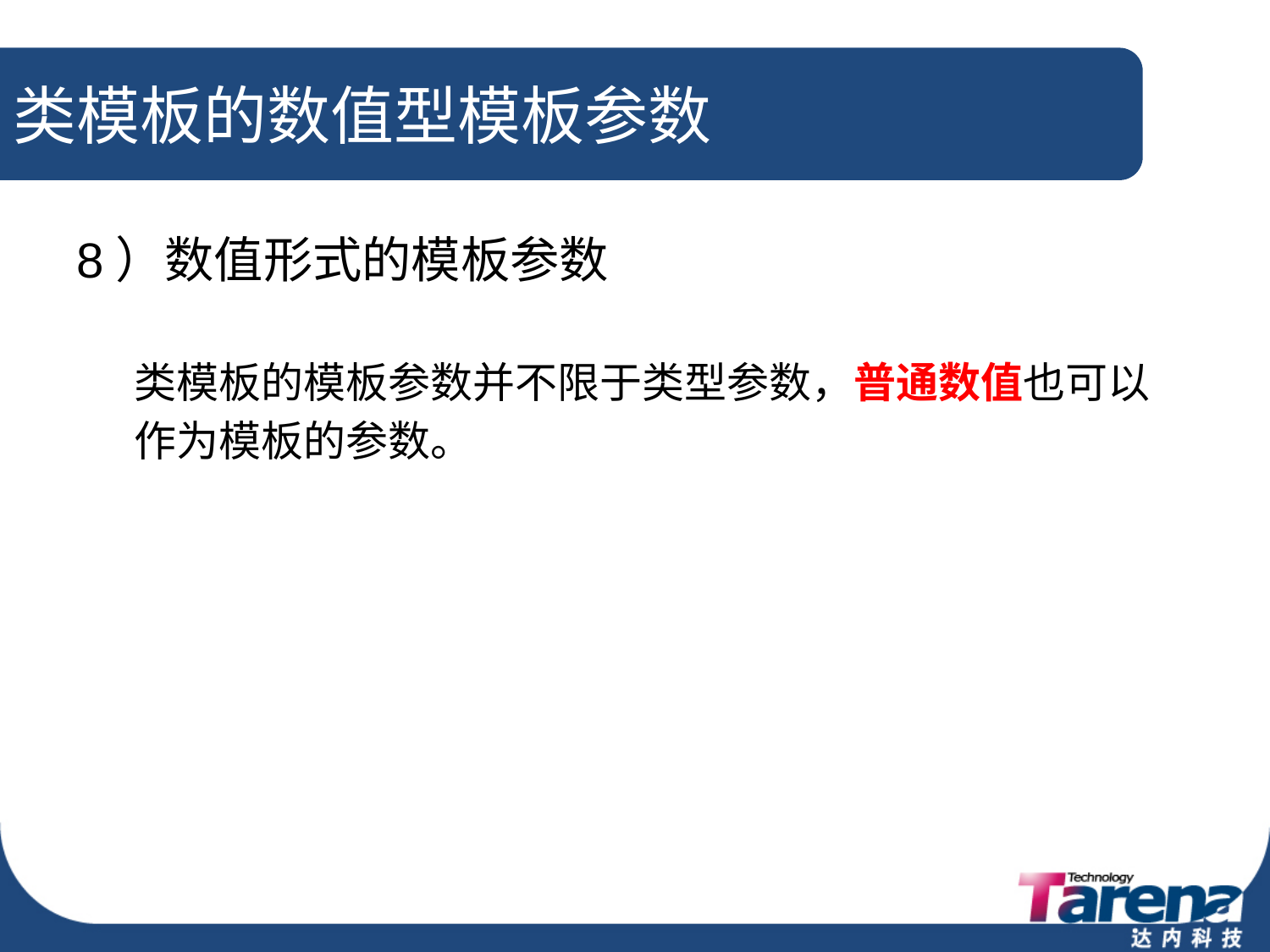

# 类模板的数值型模板参数
8）数值形式的模板参数

     类模板的模板参数并不限于类型参数，普通数值也可以
     作为模板的参数。